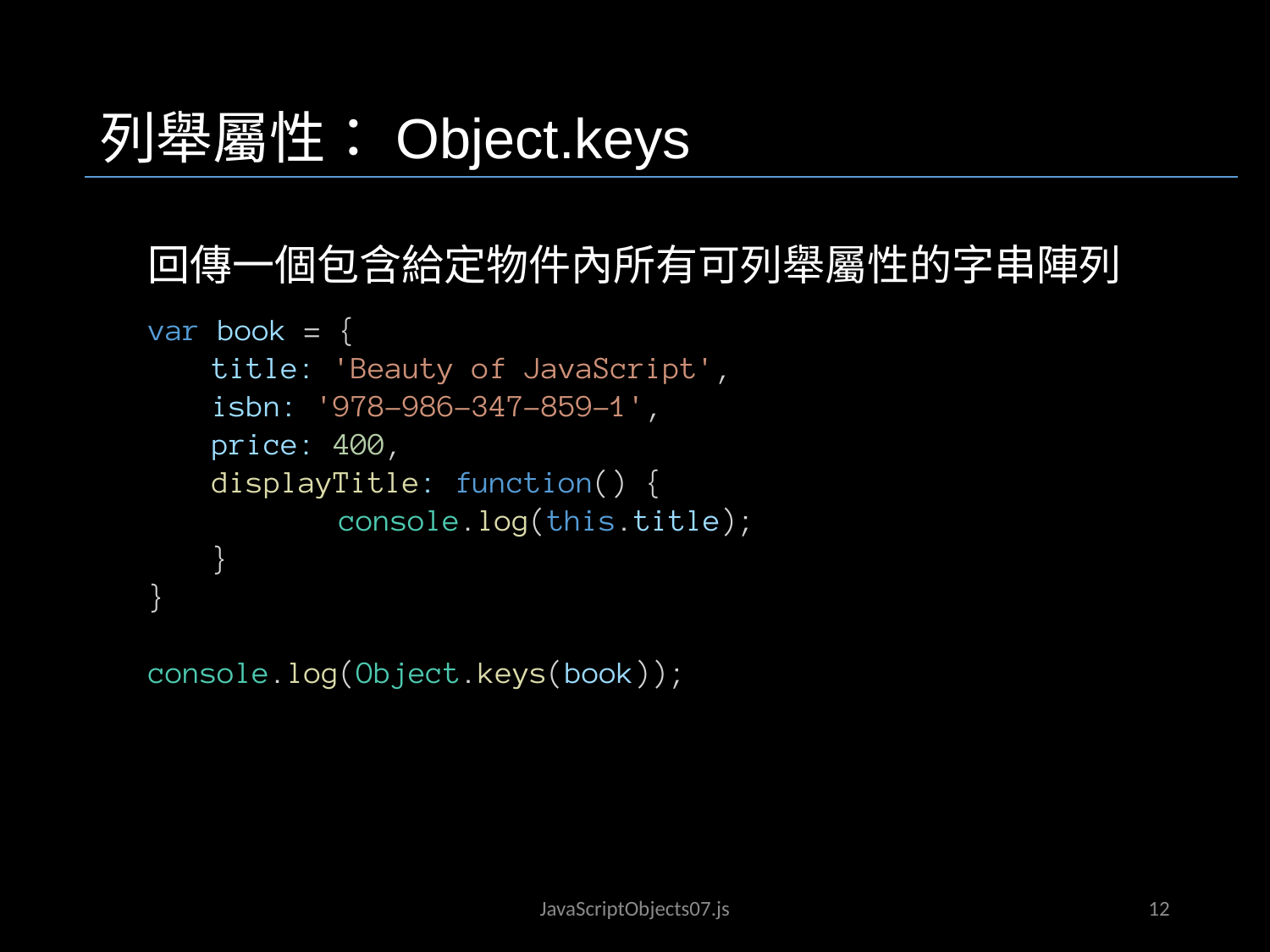

列舉屬性：Object.keys
回傳一個包含給定物件內所有可列舉屬性的字串陣列
var book = {
title: 'Beauty of JavaScript',
isbn: '978-986-347-859-1',
price: 400,
displayTitle: function() {
	console.log(this.title);
}
}

console.log(Object.keys(book));
JavaScriptObjects02.js
JavaScriptObjects07.js
12